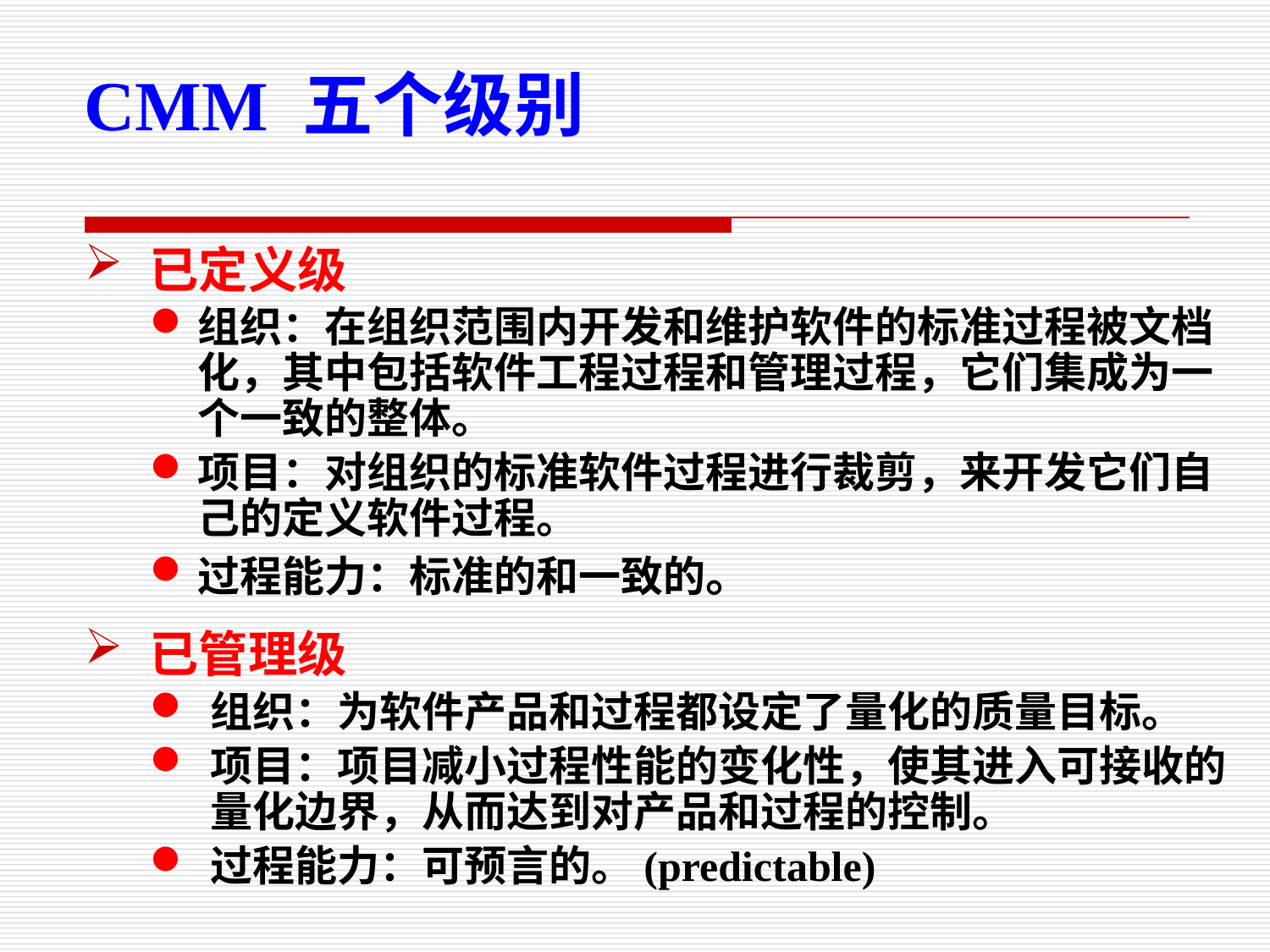

CMM 五个级别
已定义级
组织：在组织范围内开发和维护软件的标准过程被文档化，其中包括软件工程过程和管理过程，它们集成为一个一致的整体。
项目：对组织的标准软件过程进行裁剪，来开发它们自己的定义软件过程。
过程能力：标准的和一致的。
已管理级
组织：为软件产品和过程都设定了量化的质量目标。
项目：项目减小过程性能的变化性，使其进入可接收的量化边界，从而达到对产品和过程的控制。
过程能力：可预言的。(predictable)